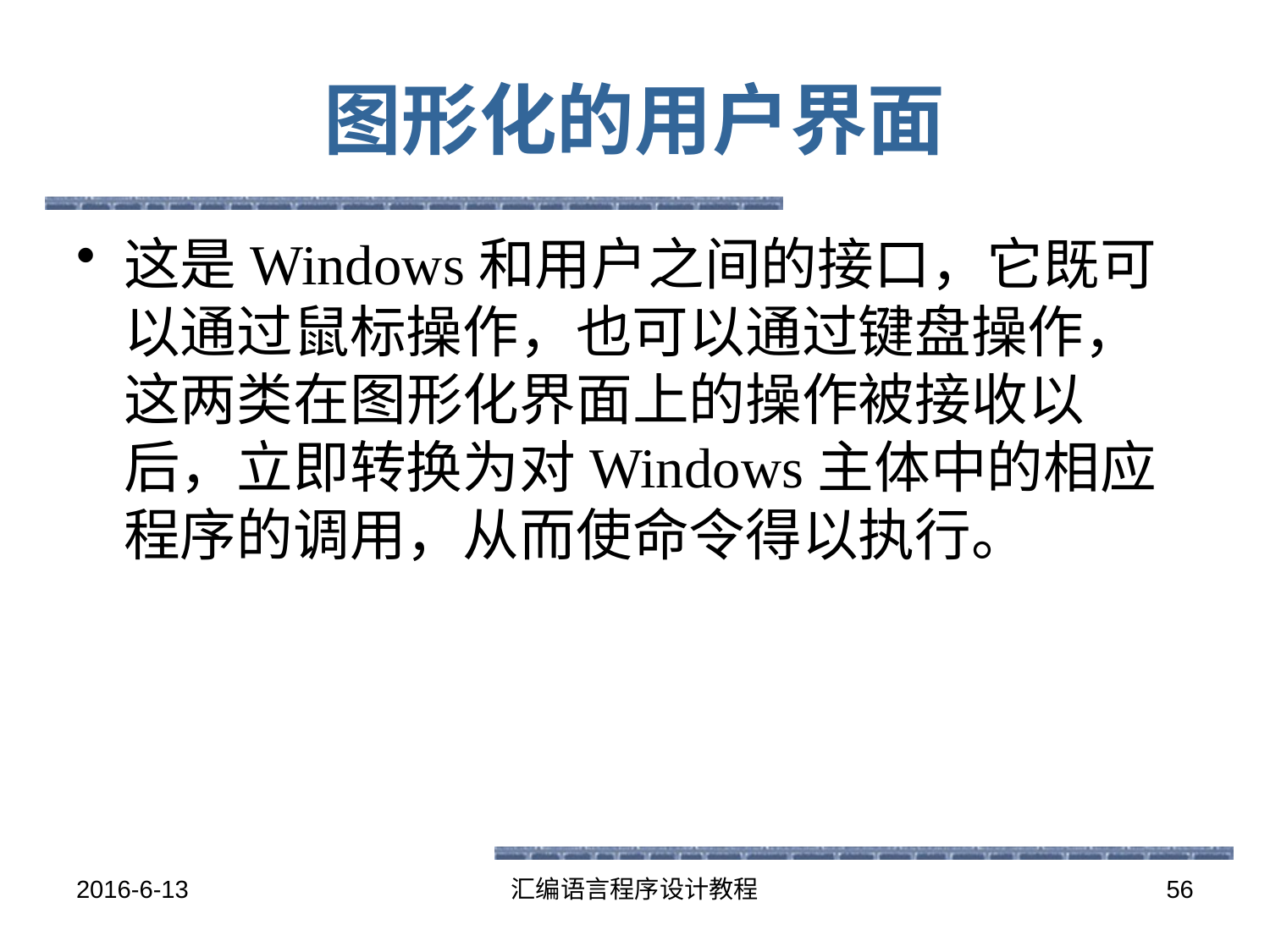

# 图形化的用户界面
这是Windows和用户之间的接口，它既可以通过鼠标操作，也可以通过键盘操作，这两类在图形化界面上的操作被接收以后，立即转换为对Windows主体中的相应程序的调用，从而使命令得以执行。
2016-6-13
汇编语言程序设计教程
56